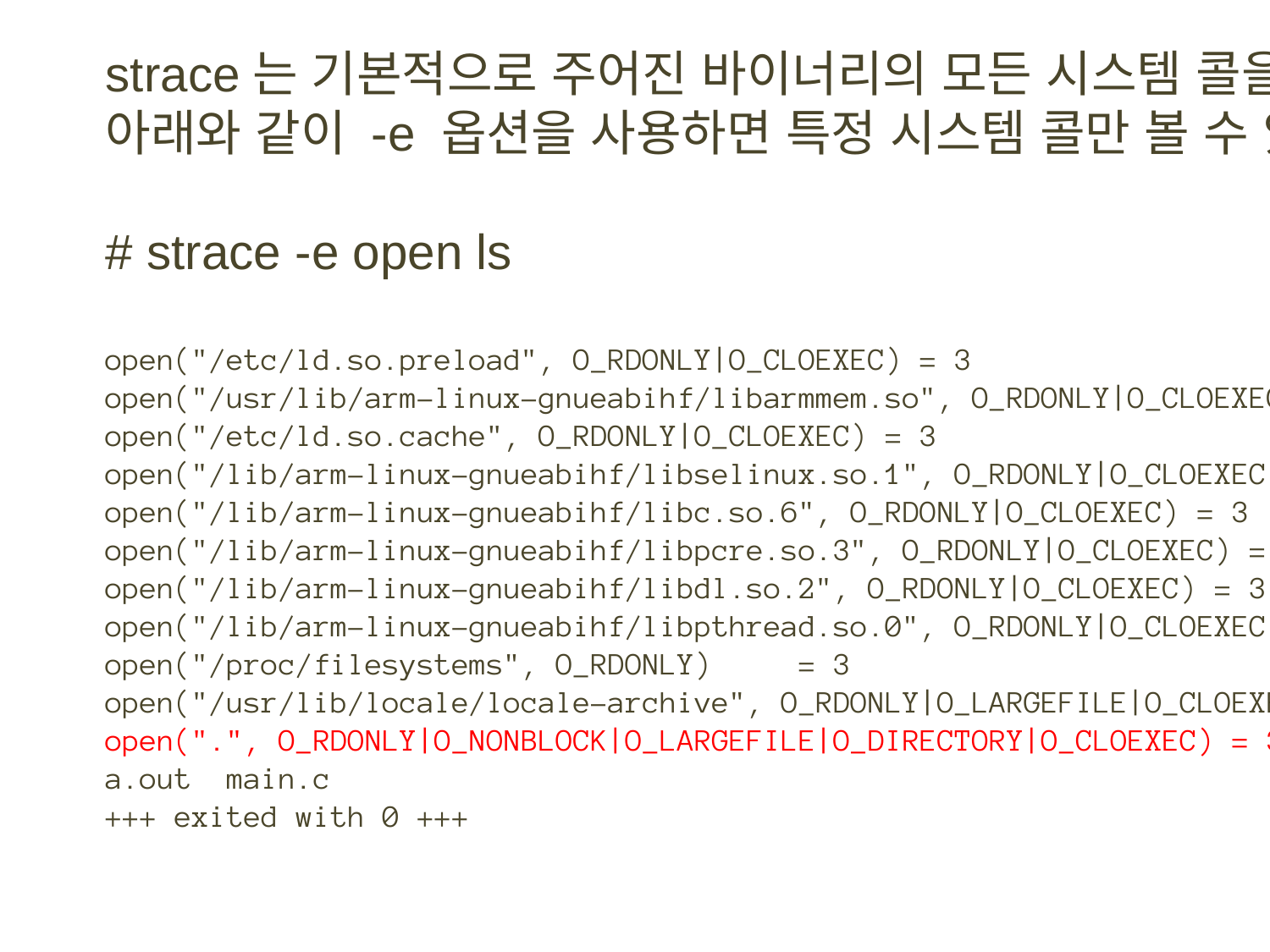

strace는 기본적으로 주어진 바이너리의 모든 시스템 콜을 보여준다.
아래와 같이 -e 옵션을 사용하면 특정 시스템 콜만 볼 수 있다.

# strace -e open ls

open("/etc/ld.so.preload", O_RDONLY|O_CLOEXEC) = 3
open("/usr/lib/arm-linux-gnueabihf/libarmmem.so", O_RDONLY|O_CLOEXEC) = 3
open("/etc/ld.so.cache", O_RDONLY|O_CLOEXEC) = 3
open("/lib/arm-linux-gnueabihf/libselinux.so.1", O_RDONLY|O_CLOEXEC) = 3
open("/lib/arm-linux-gnueabihf/libc.so.6", O_RDONLY|O_CLOEXEC) = 3
open("/lib/arm-linux-gnueabihf/libpcre.so.3", O_RDONLY|O_CLOEXEC) = 3
open("/lib/arm-linux-gnueabihf/libdl.so.2", O_RDONLY|O_CLOEXEC) = 3
open("/lib/arm-linux-gnueabihf/libpthread.so.0", O_RDONLY|O_CLOEXEC) = 3
open("/proc/filesystems", O_RDONLY)     = 3
open("/usr/lib/locale/locale-archive", O_RDONLY|O_LARGEFILE|O_CLOEXEC) = 3
open(".", O_RDONLY|O_NONBLOCK|O_LARGEFILE|O_DIRECTORY|O_CLOEXEC) = 3
a.out  main.c
+++ exited with 0 +++